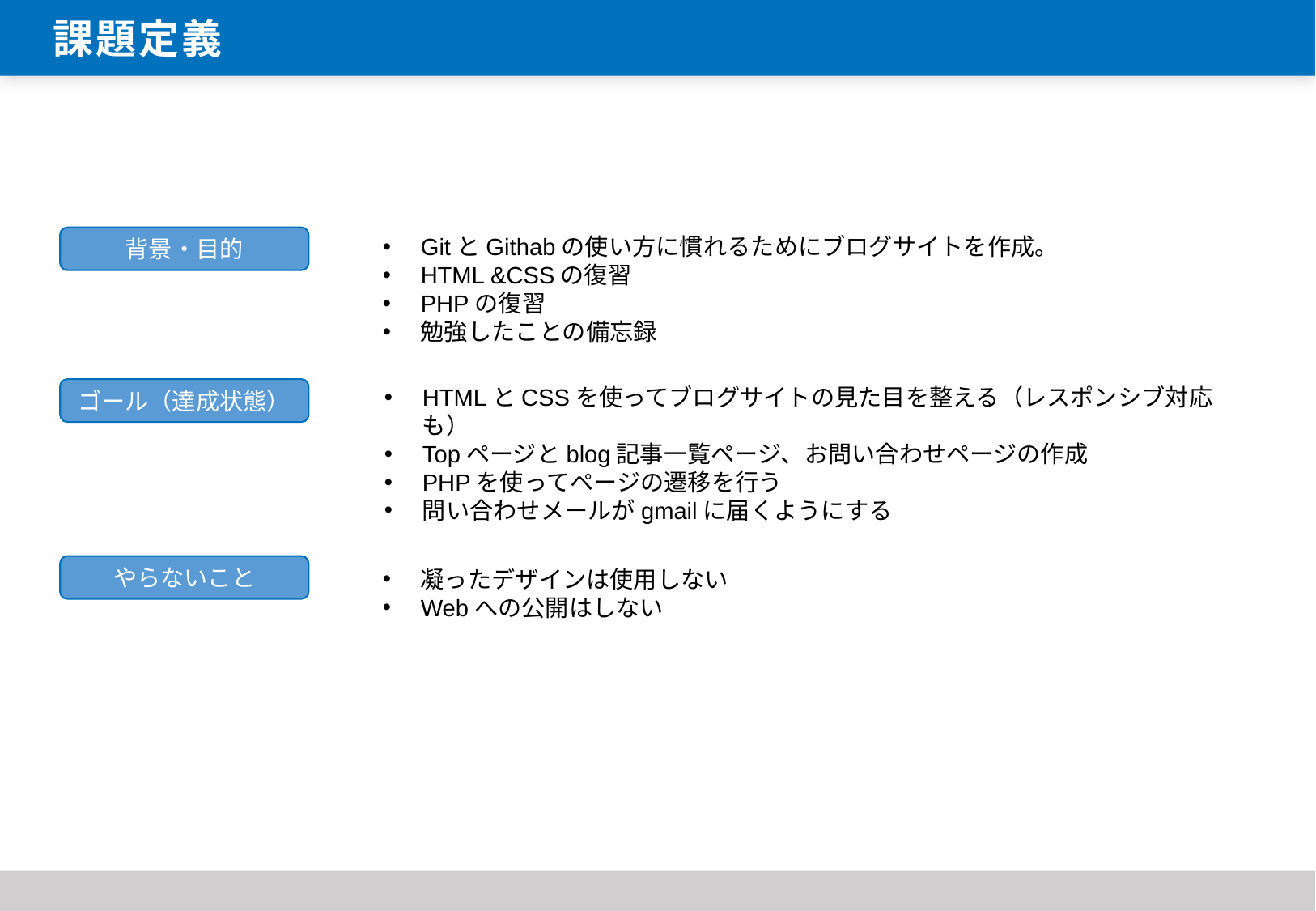

課題定義
GitとGithabの使い方に慣れるためにブログサイトを作成。
HTML &CSSの復習
PHPの復習
勉強したことの備忘録
背景・目的
HTMLとCSSを使ってブログサイトの見た目を整える（レスポンシブ対応も）
Topページとblog記事一覧ページ、お問い合わせページの作成
PHPを使ってページの遷移を行う
問い合わせメールがgmailに届くようにする
ゴール（達成状態）
やらないこと
凝ったデザインは使用しない
Webへの公開はしない